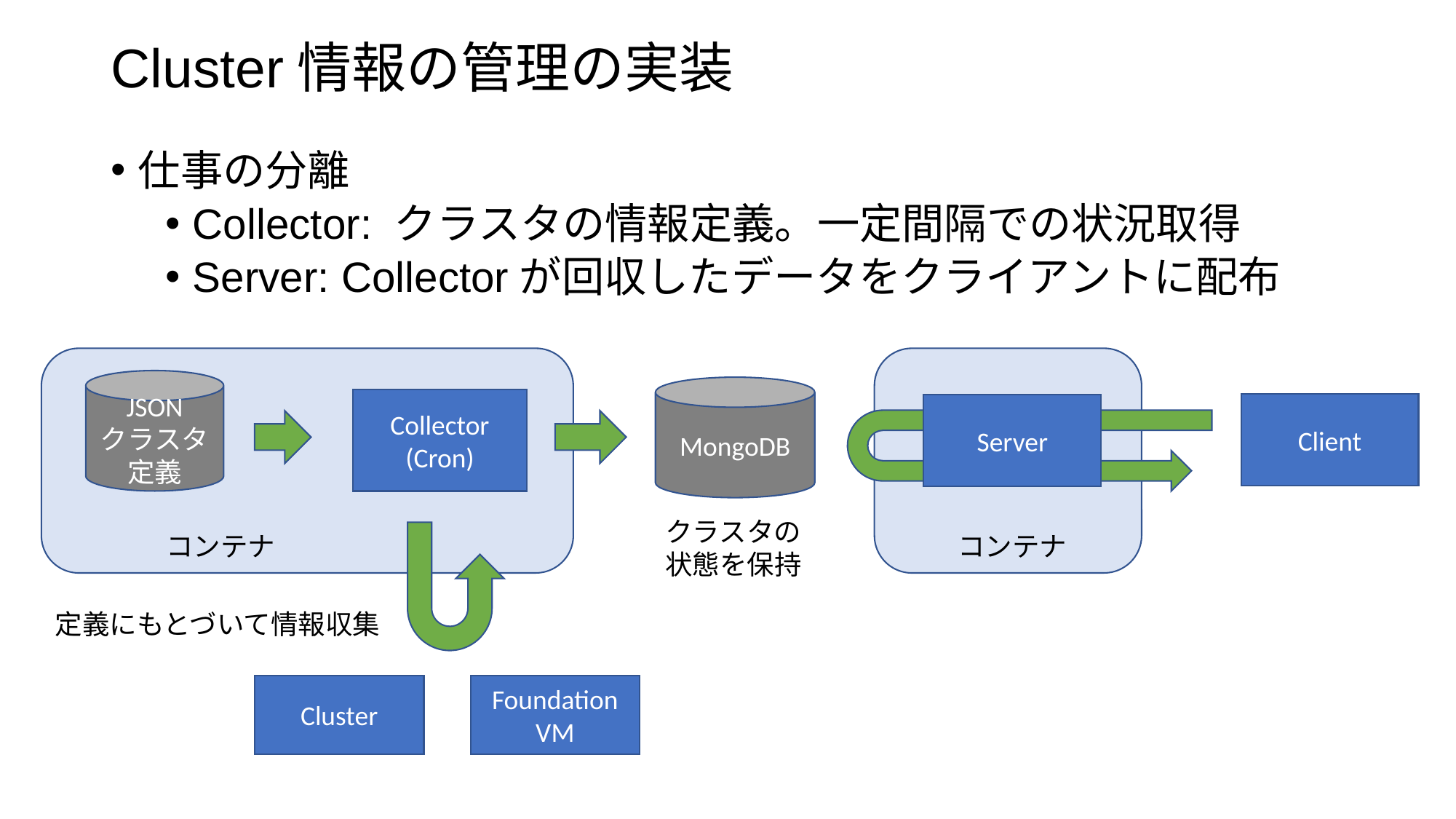

# Cluster情報の管理の実装
仕事の分離
Collector: クラスタの情報定義。一定間隔での状況取得
Server: Collectorが回収したデータをクライアントに配布

JSON
クラスタ定義
MongoDB
Collector
(Cron)
Client
Server

クラスタの
状態を保持

コンテナ
コンテナ
定義にもとづいて情報収集
Cluster
Foundation
VM